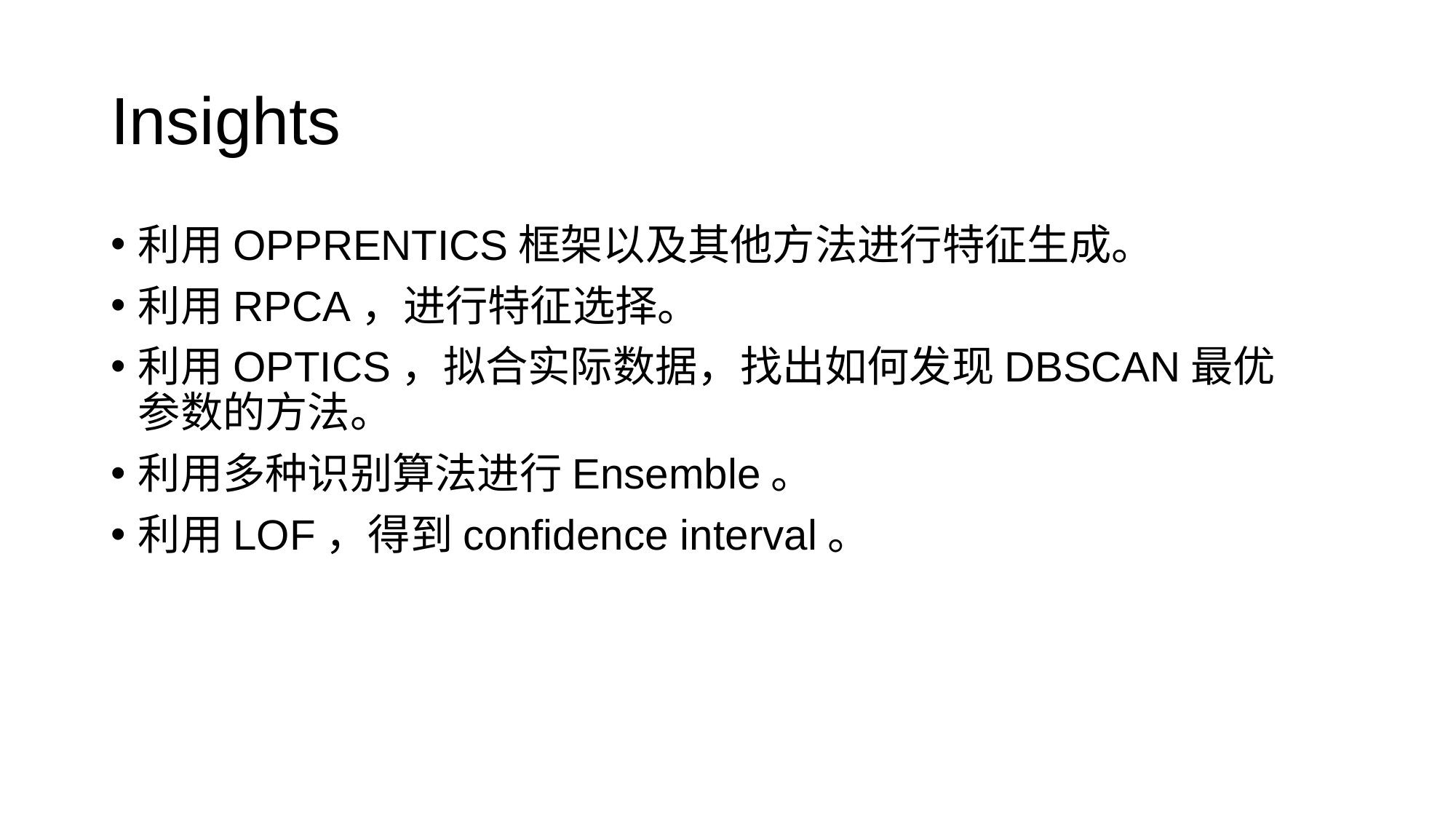

# Insights
利用OPPRENTICS框架以及其他方法进行特征生成。
利用RPCA，进行特征选择。
利用OPTICS，拟合实际数据，找出如何发现DBSCAN最优参数的方法。
利用多种识别算法进行Ensemble。
利用LOF，得到confidence interval。